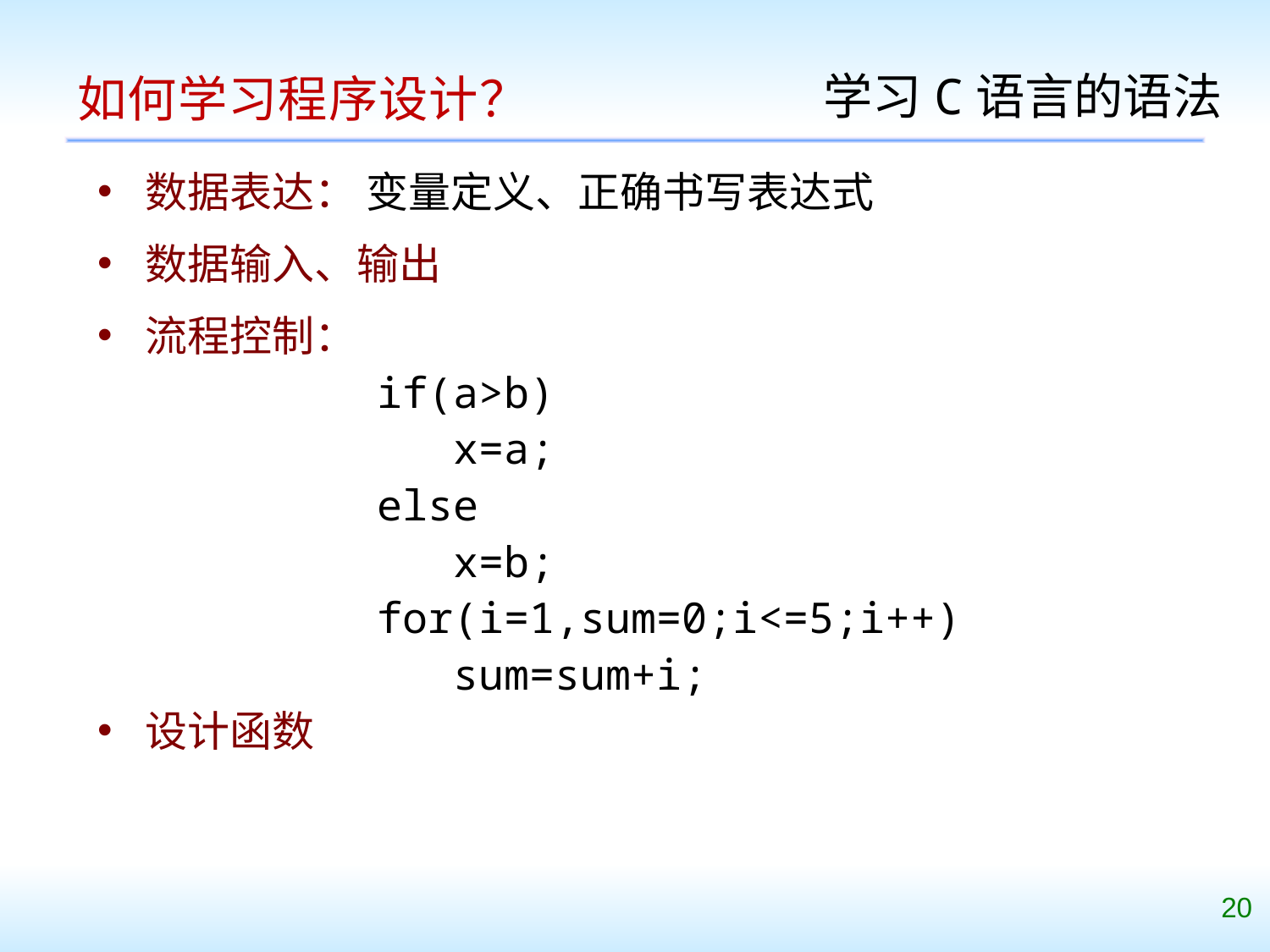

学习C语言的语法
# 如何学习程序设计？
数据表达： 变量定义、正确书写表达式
数据输入、输出
流程控制：
           if(a>b)
              x=a;
           else
              x=b;
           for(i=1,sum=0;i<=5;i++)
              sum=sum+i;
设计函数
20